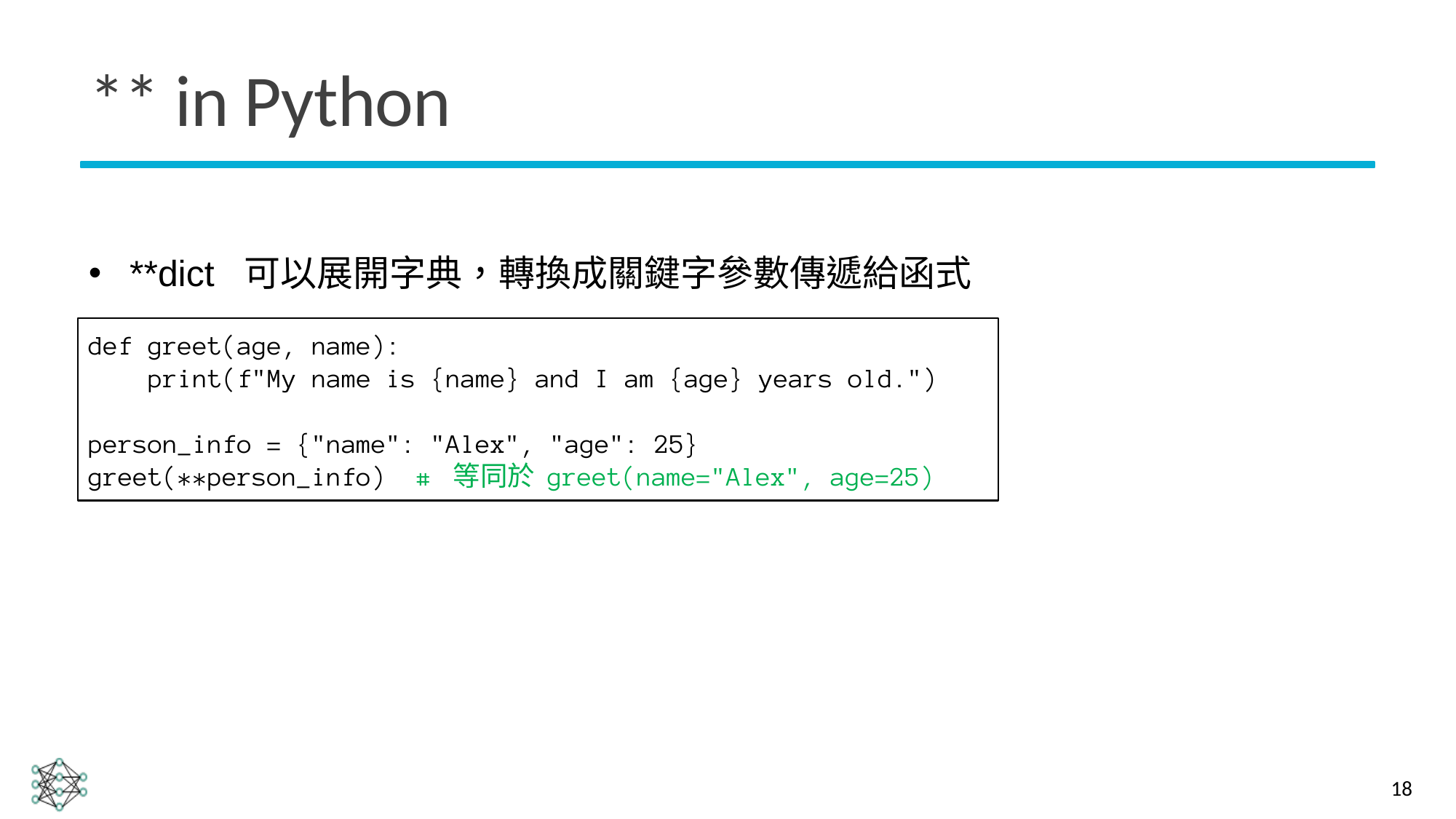

# ** in Python
**dict  可以展開字典，轉換成關鍵字參數傳遞給函式
def greet(age, name):
    print(f"My name is {name} and I am {age} years old.")

person_info = {"name": "Alex", "age": 25}
greet(**person_info)  # 等同於 greet(name="Alex", age=25)
18